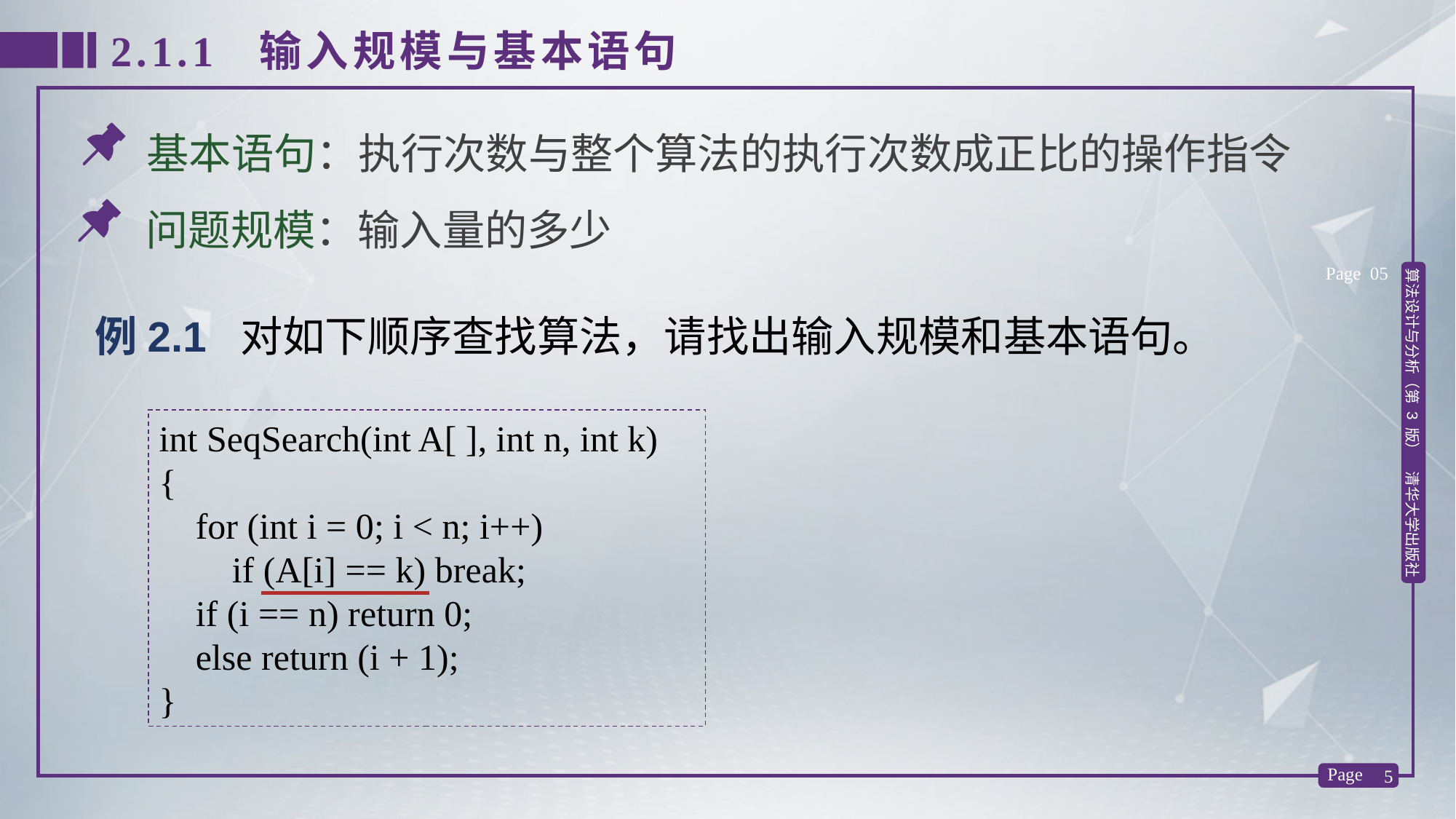

2.1.1  输入规模与基本语句
基本语句：执行次数与整个算法的执行次数成正比的操作指令

问题规模：输入量的多少

Page  05
例2.1  对如下顺序查找算法，请找出输入规模和基本语句。
int SeqSearch(int A[ ], int n, int k)
{
    for (int i = 0; i < n; i++)
        if (A[i] == k) break;
    if (i == n) return 0;
    else return (i + 1);
}